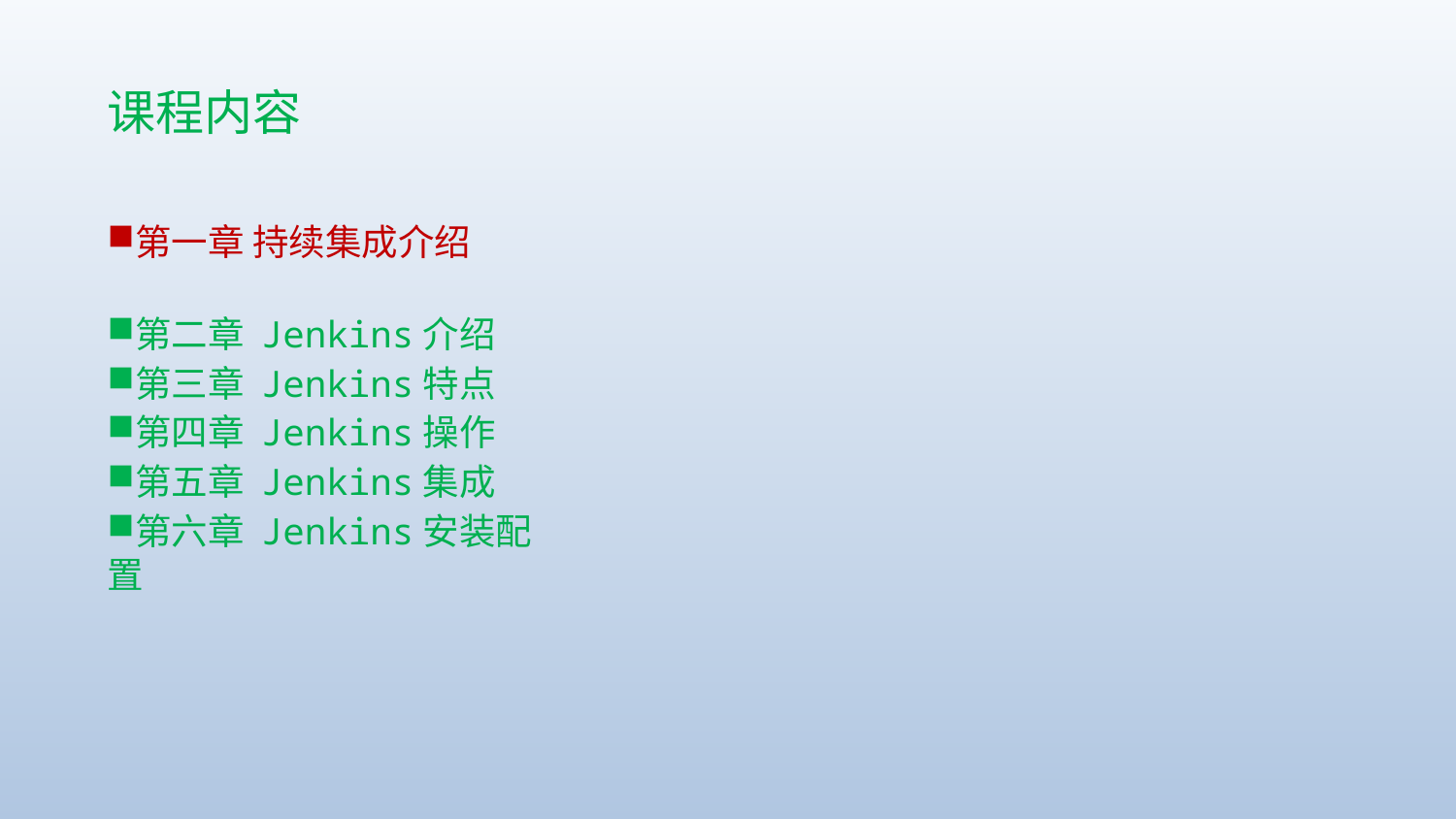

# 课程内容
第一章 持续集成介绍
第二章 Jenkins介绍
第三章 Jenkins特点
第四章 Jenkins操作
第五章 Jenkins集成
第六章 Jenkins安装配置